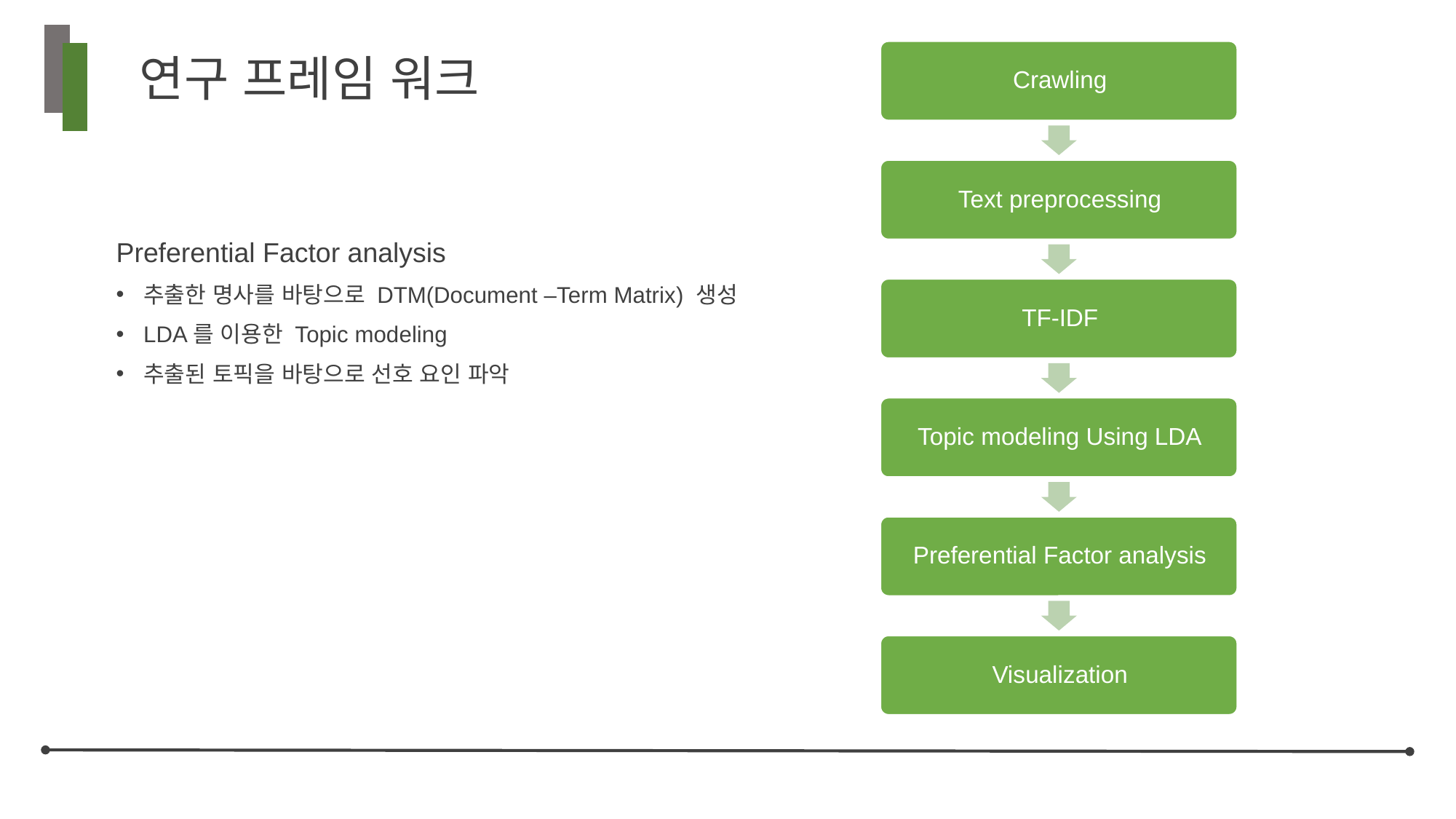

# 연구 프레임 워크
Crawling

Text preprocessing

TF-IDF

Topic modeling Using LDA

Preferential Factor analysis

Visualization
Preferential Factor analysis
추출한 명사를 바탕으로 DTM(Document –Term Matrix) 생성
LDA를 이용한 Topic modeling
추출된 토픽을 바탕으로 선호 요인 파악